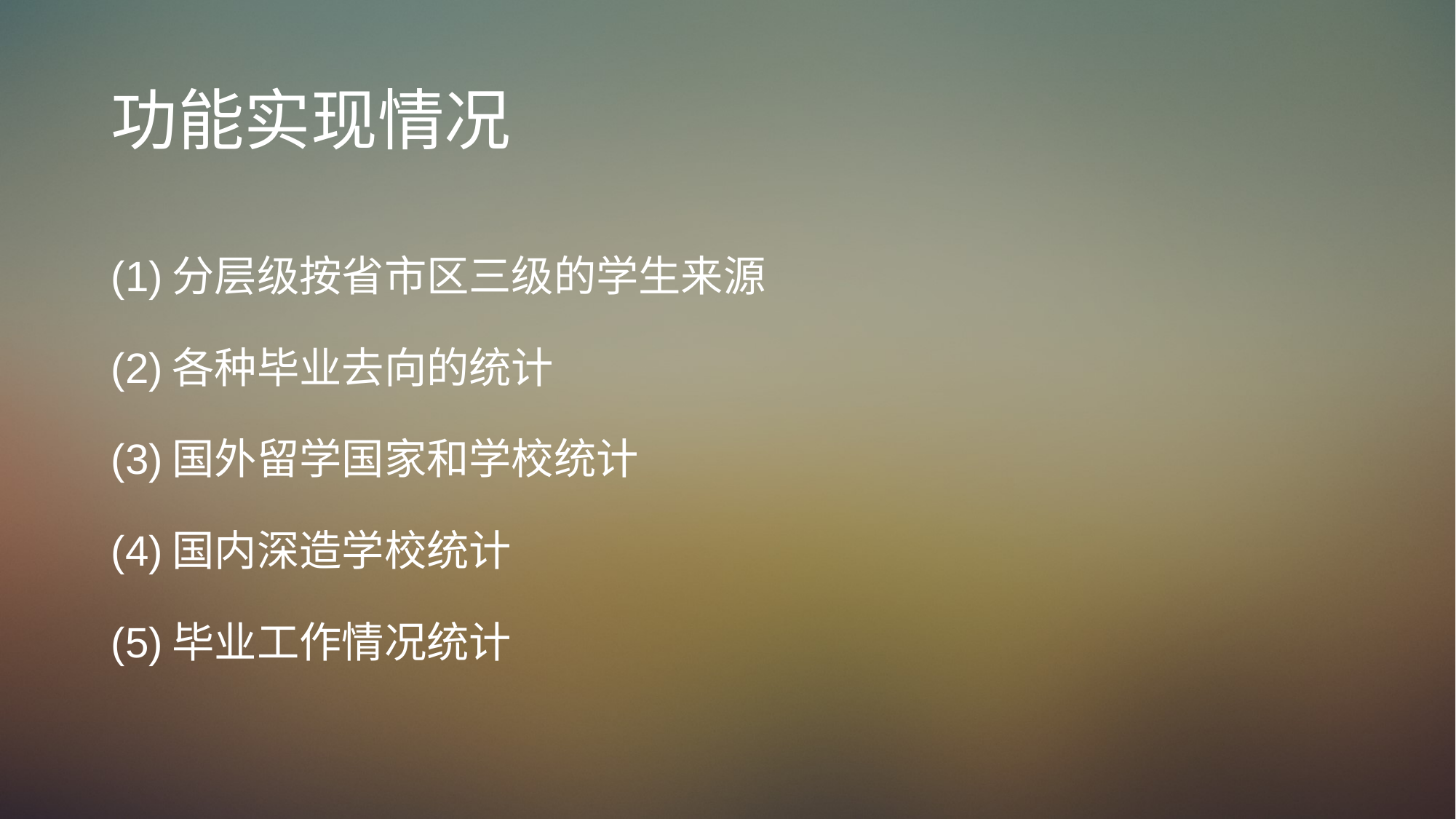

# 功能实现情况
分层级按省市区三级的学生来源
各种毕业去向的统计
国外留学国家和学校统计
国内深造学校统计
毕业工作情况统计